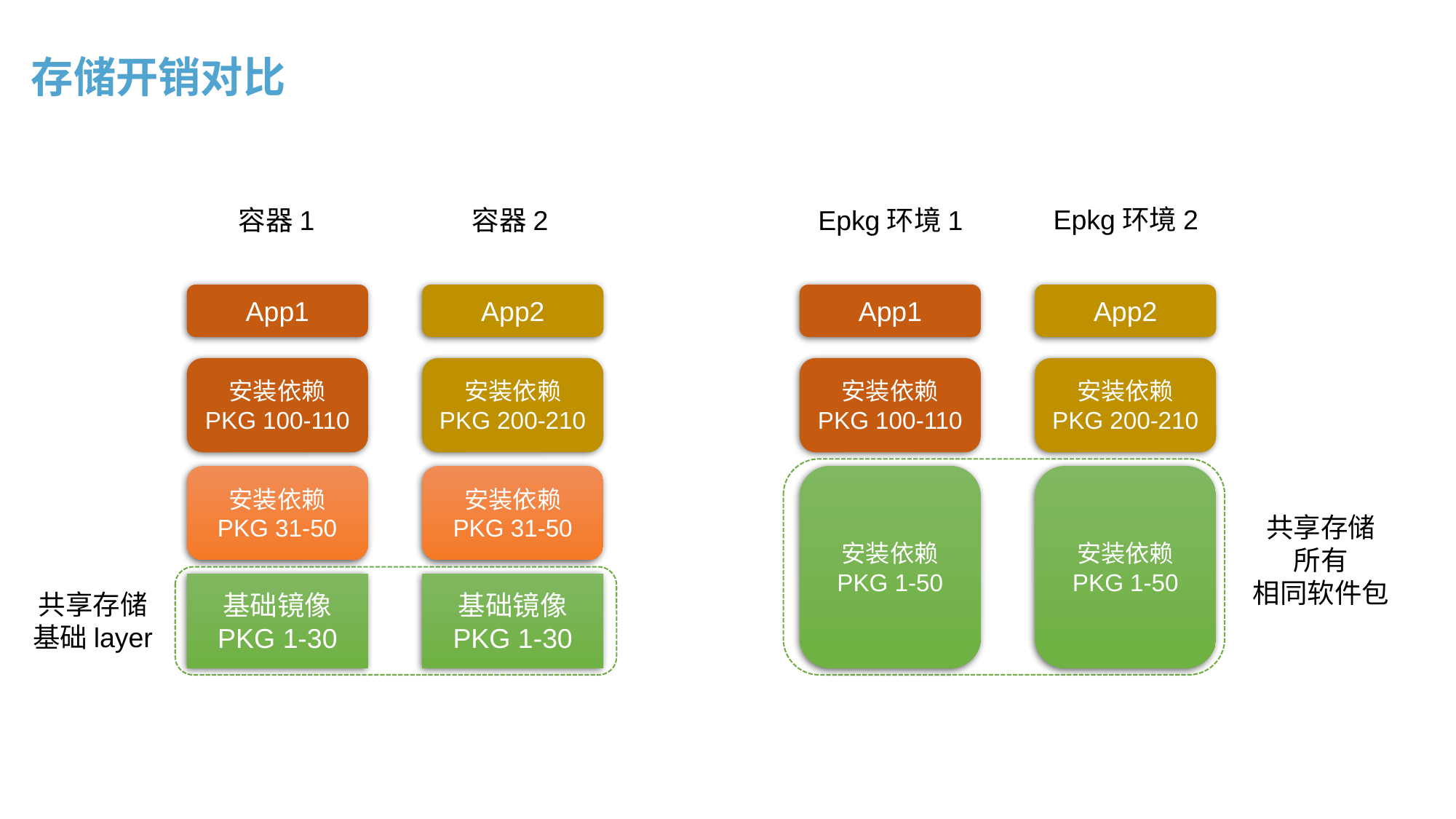

# 存储开销对比
Epkg环境2
容器1
容器2
Epkg环境1
App1
App2
App1
App2
安装依赖
PKG 100-110
安装依赖
PKG 200-210
安装依赖
PKG 100-110
安装依赖
PKG 200-210

安装依赖
PKG 31-50
安装依赖
PKG 31-50
安装依赖
PKG 1-50
安装依赖
PKG 1-50
共享存储
所有
相同软件包

基础镜像
PKG 1-30
基础镜像
PKG 1-30
共享存储
基础layer